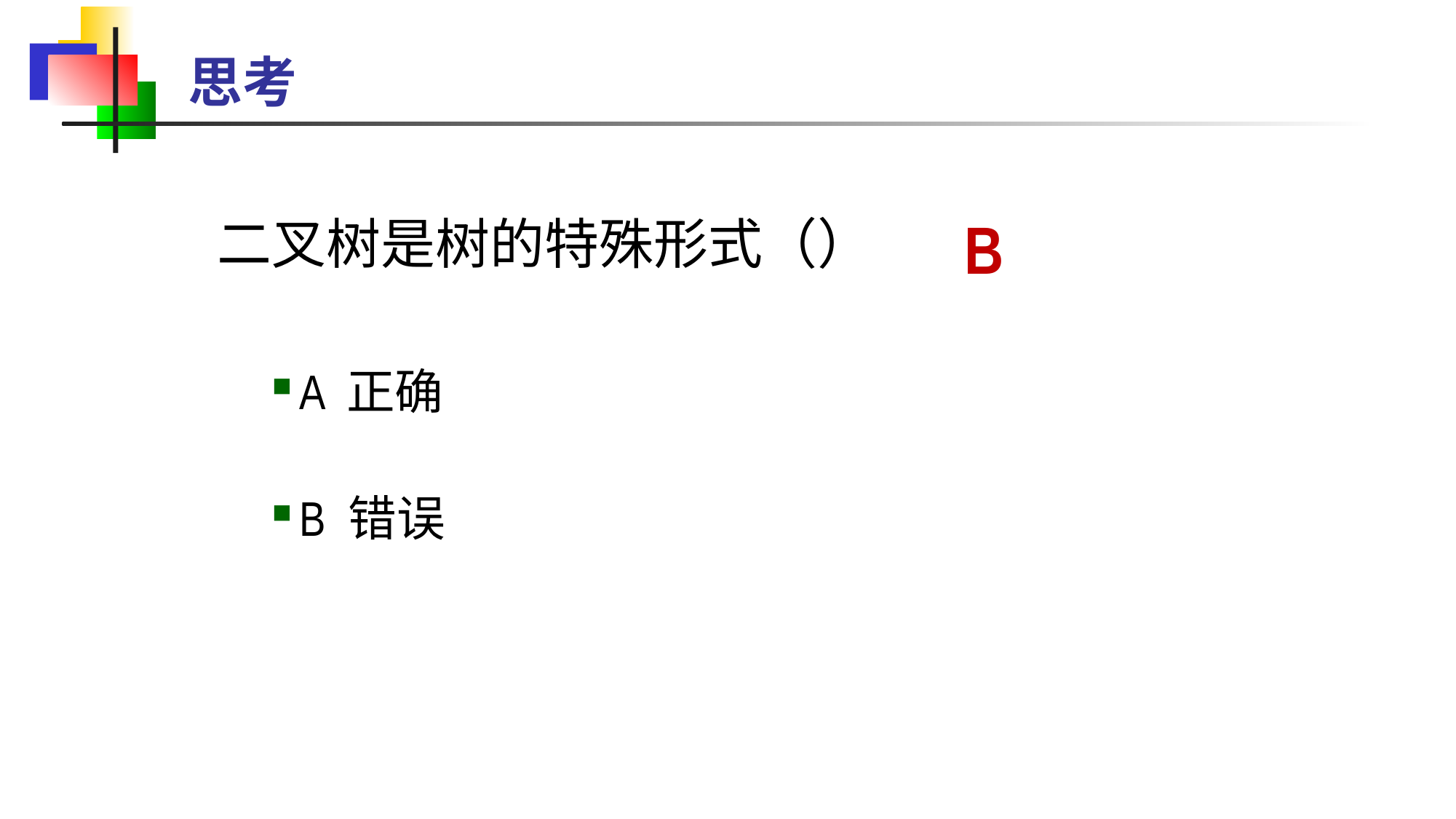

# 思考
B
二叉树是树的特殊形式（）

A 正确
B 错误